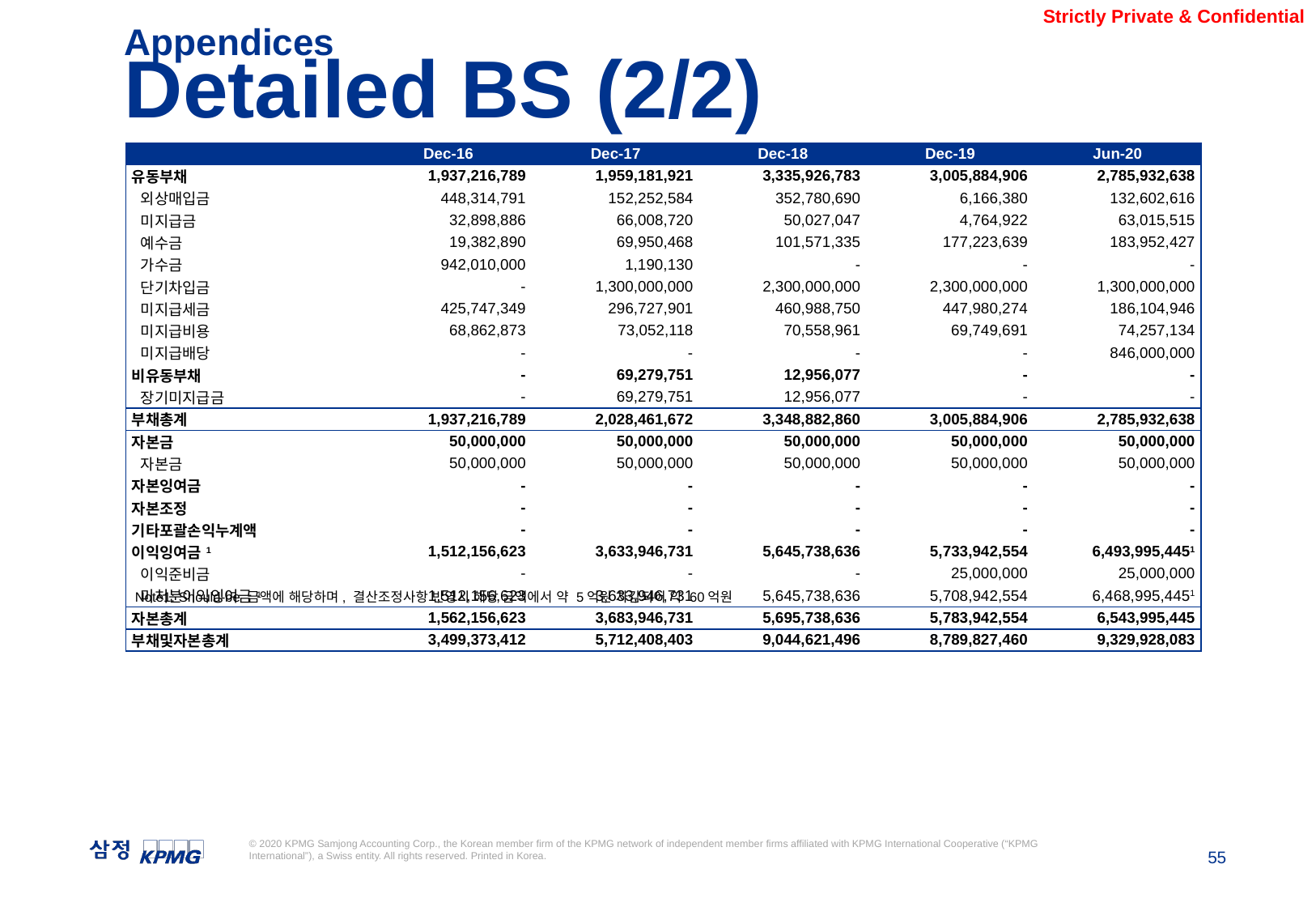

Appendices
Detailed BS (2/2)
|  | Dec-16 | Dec-17 | Dec-18 | Dec-19 | Jun-20 |
| --- | --- | --- | --- | --- | --- |
| 유동부채 | 1,937,216,789 | 1,959,181,921 | 3,335,926,783 | 3,005,884,906 | 2,785,932,638 |
| 외상매입금 | 448,314,791 | 152,252,584 | 352,780,690 | 6,166,380 | 132,602,616 |
| 미지급금 | 32,898,886 | 66,008,720 | 50,027,047 | 4,764,922 | 63,015,515 |
| 예수금 | 19,382,890 | 69,950,468 | 101,571,335 | 177,223,639 | 183,952,427 |
| 가수금 | 942,010,000 | 1,190,130 | - | - | - |
| 단기차입금 | - | 1,300,000,000 | 2,300,000,000 | 2,300,000,000 | 1,300,000,000 |
| 미지급세금 | 425,747,349 | 296,727,901 | 460,988,750 | 447,980,274 | 186,104,946 |
| 미지급비용 | 68,862,873 | 73,052,118 | 70,558,961 | 69,749,691 | 74,257,134 |
| 미지급배당 | - | - | - | - | 846,000,000 |
| 비유동부채 | - | 69,279,751 | 12,956,077 | - | - |
| 장기미지급금 | - | 69,279,751 | 12,956,077 | - | - |
| 부채총계 | 1,937,216,789 | 2,028,461,672 | 3,348,882,860 | 3,005,884,906 | 2,785,932,638 |
| 자본금 | 50,000,000 | 50,000,000 | 50,000,000 | 50,000,000 | 50,000,000 |
| 자본금 | 50,000,000 | 50,000,000 | 50,000,000 | 50,000,000 | 50,000,000 |
| 자본잉여금 | - | - | - | - | - |
| 자본조정 | - | - | - | - | - |
| 기타포괄손익누계액 | - | - | - | - | - |
| 이익잉여금1 | 1,512,156,623 | 3,633,946,731 | 5,645,738,636 | 5,733,942,554 | 6,493,995,4451 |
| 이익준비금 | - | - | - | 25,000,000 | 25,000,000 |
| 미처분이익잉여금1 | 1,512,156,623 | 3,633,946,731 | 5,645,738,636 | 5,708,942,554 | 6,468,995,4451 |
| 자본총계 | 1,562,156,623 | 3,683,946,731 | 5,695,738,636 | 5,783,942,554 | 6,543,995,445 |
| 부채및자본총계 | 3,499,373,412 | 5,712,408,403 | 9,044,621,496 | 8,789,827,460 | 9,329,928,083 |
Note1: Should-be 금액에 해당하며, 결산조정사항 반영시 해당 금액에서 약 5억원 차감되어 약 60억원